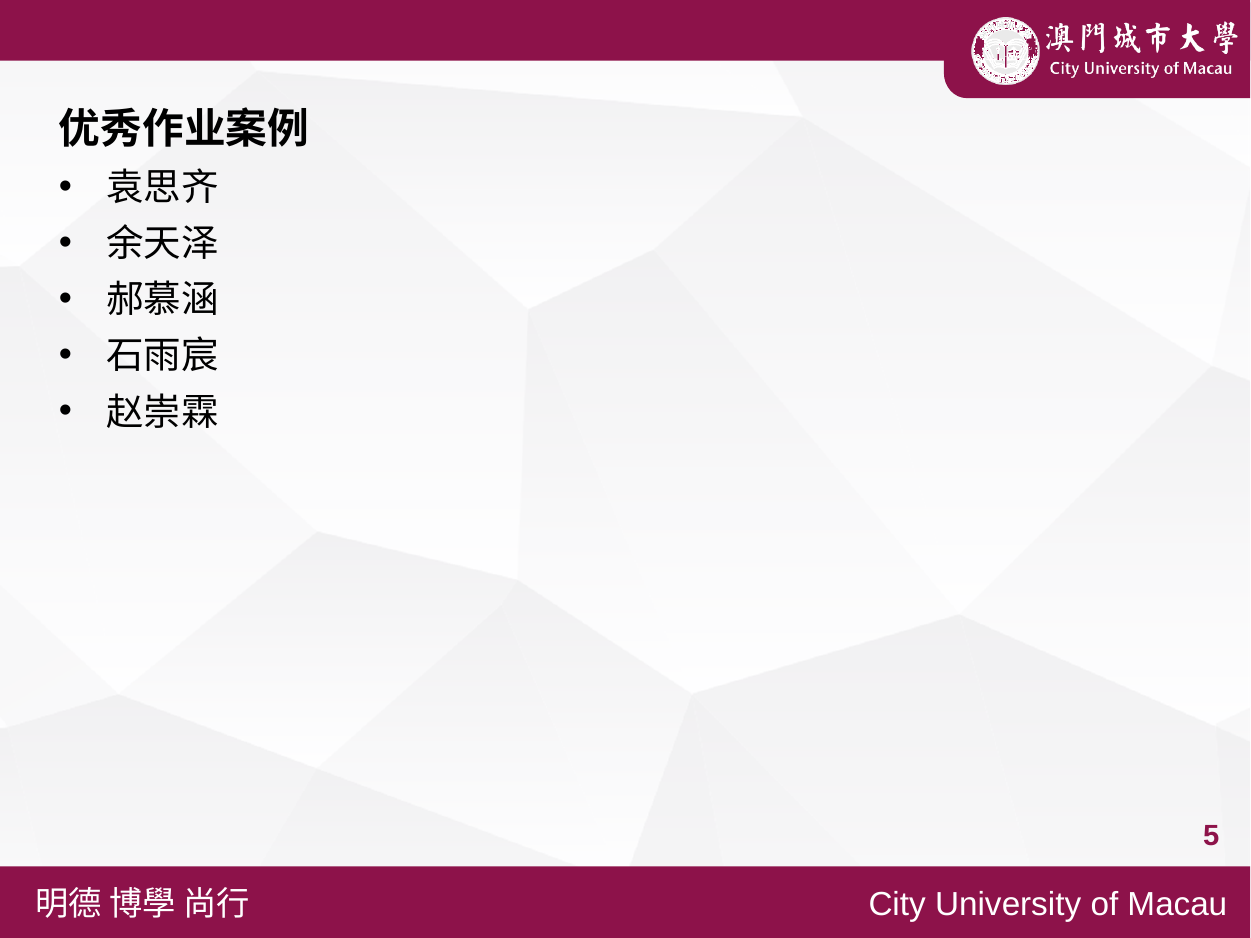

优秀作业案例
袁思齐
余天泽
郝慕涵
石雨宸
赵崇霖
5